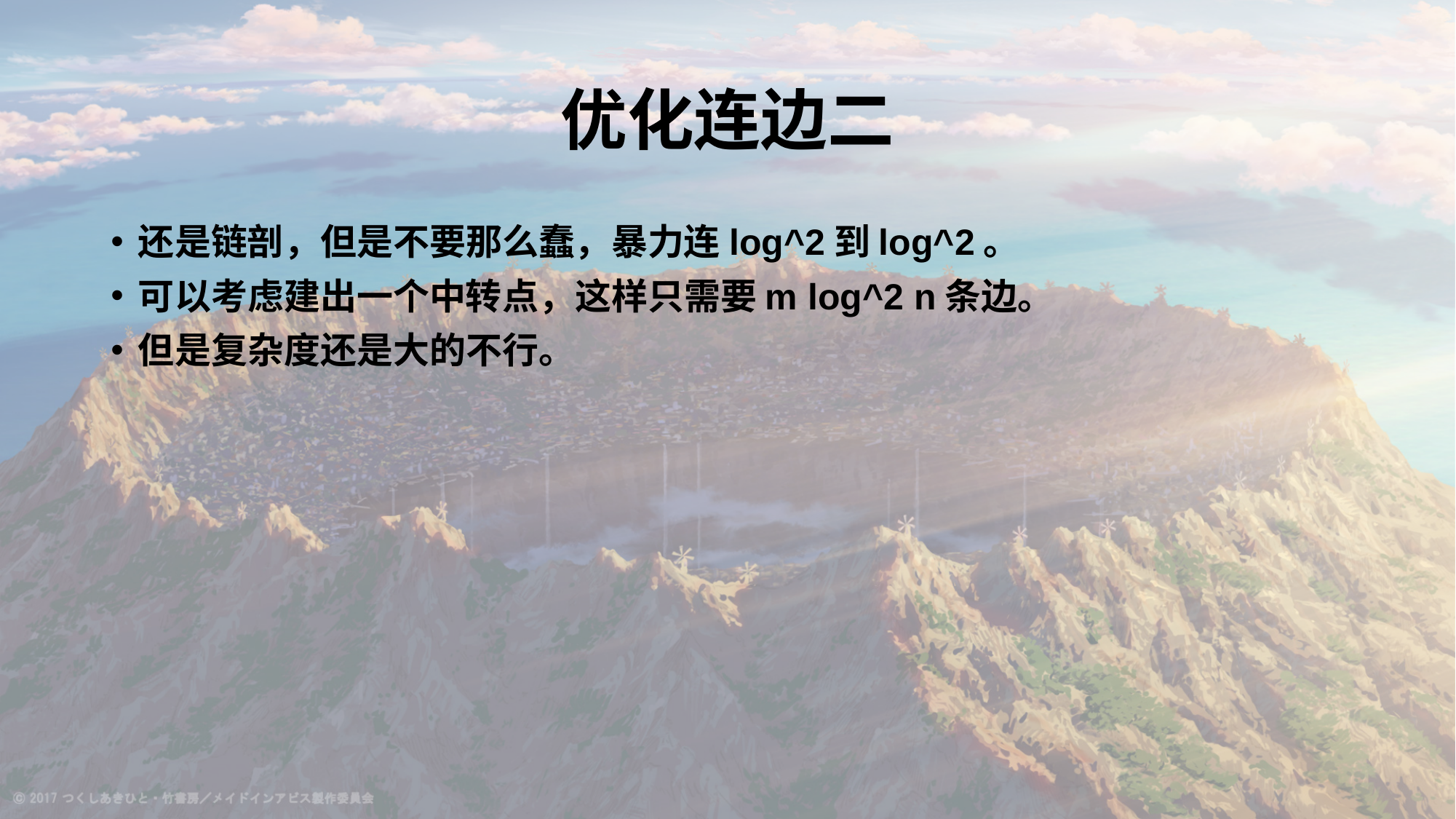

# 优化连边二
还是链剖，但是不要那么蠢，暴力连log^2到log^2。
可以考虑建出一个中转点，这样只需要m log^2 n条边。
但是复杂度还是大的不行。